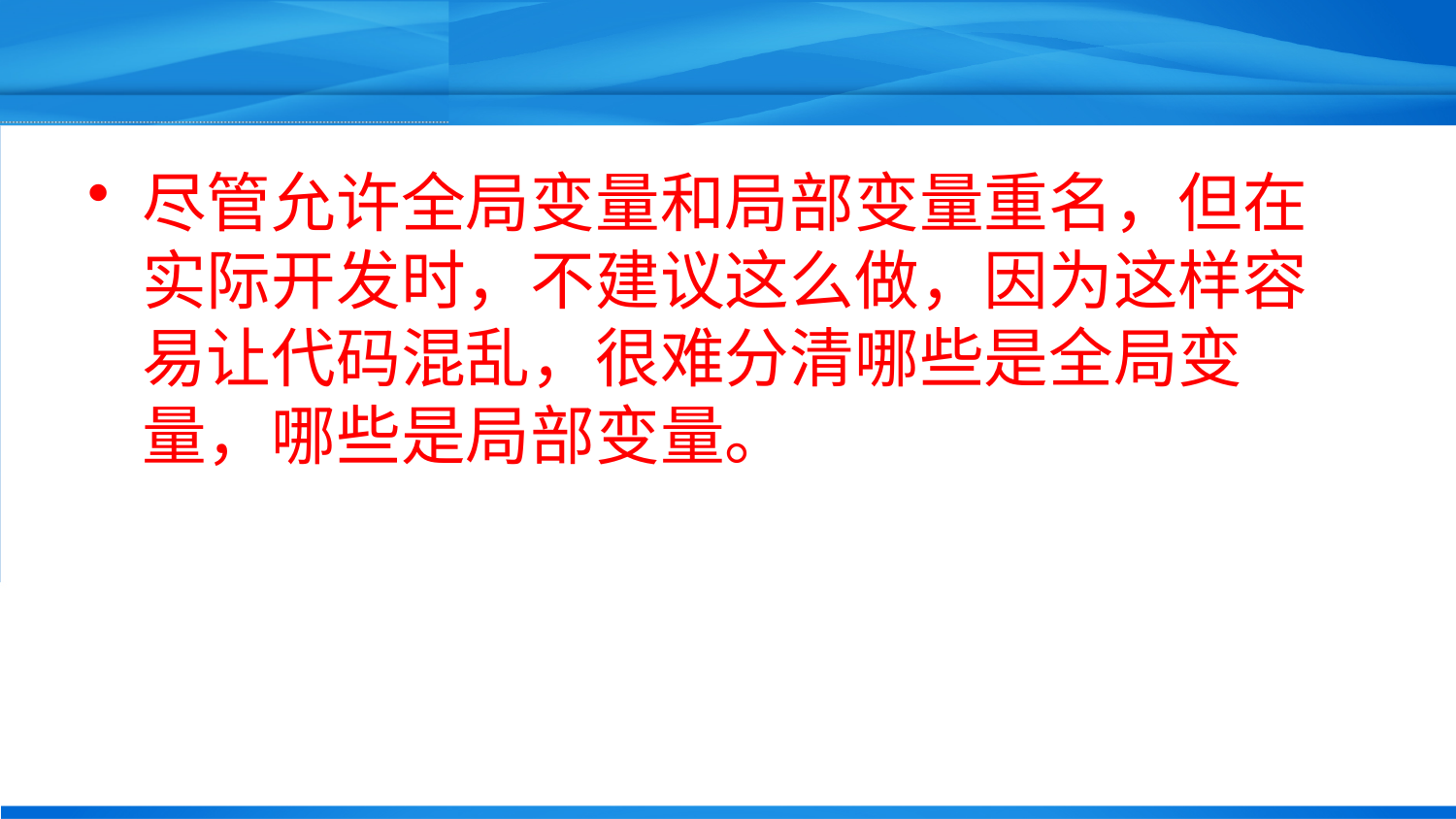

#
尽管允许全局变量和局部变量重名，但在实际开发时，不建议这么做，因为这样容易让代码混乱，很难分清哪些是全局变量，哪些是局部变量。